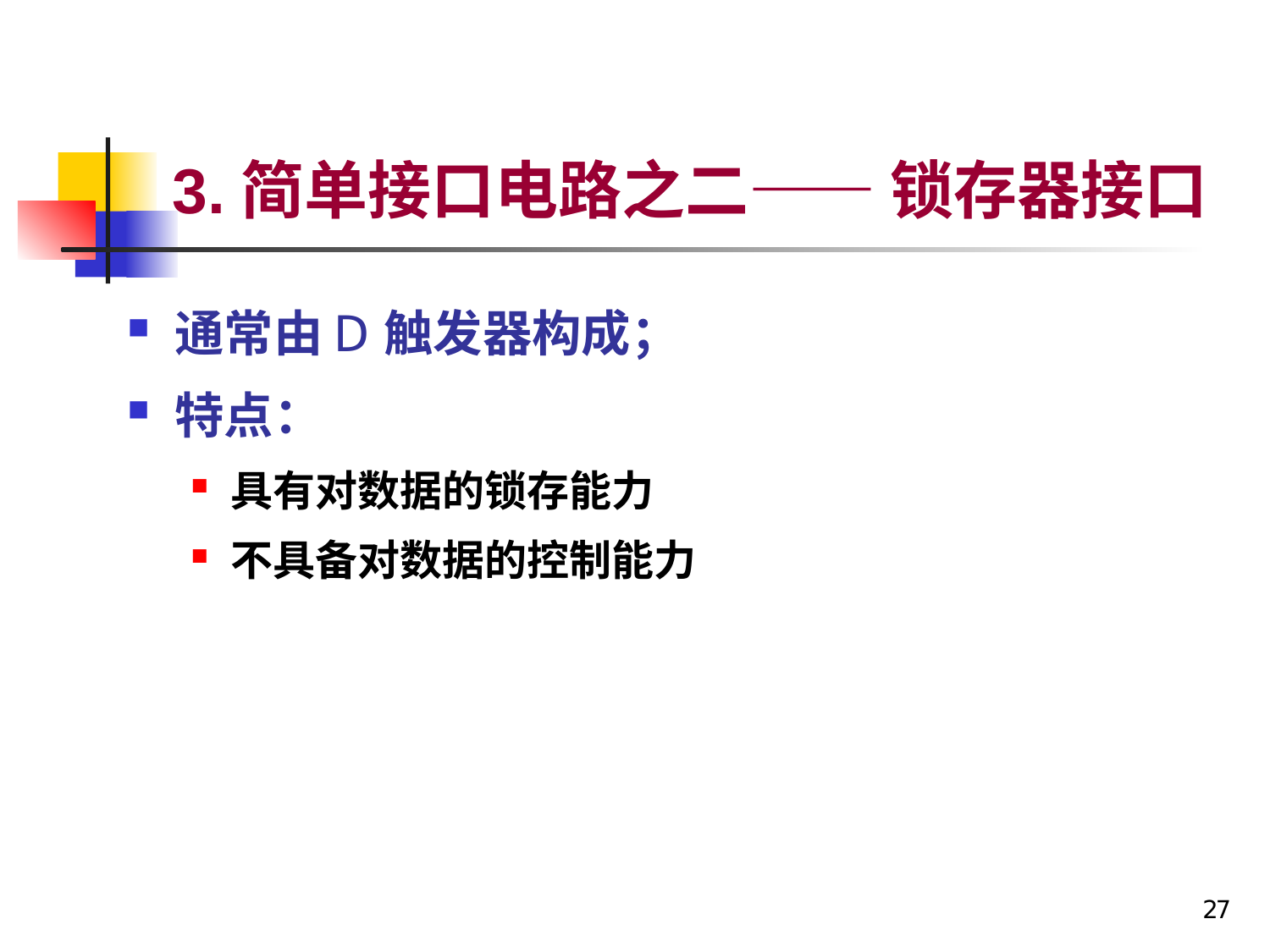

# 3.简单接口电路之二—— 锁存器接口
通常由D触发器构成；
特点：
具有对数据的锁存能力
不具备对数据的控制能力
27